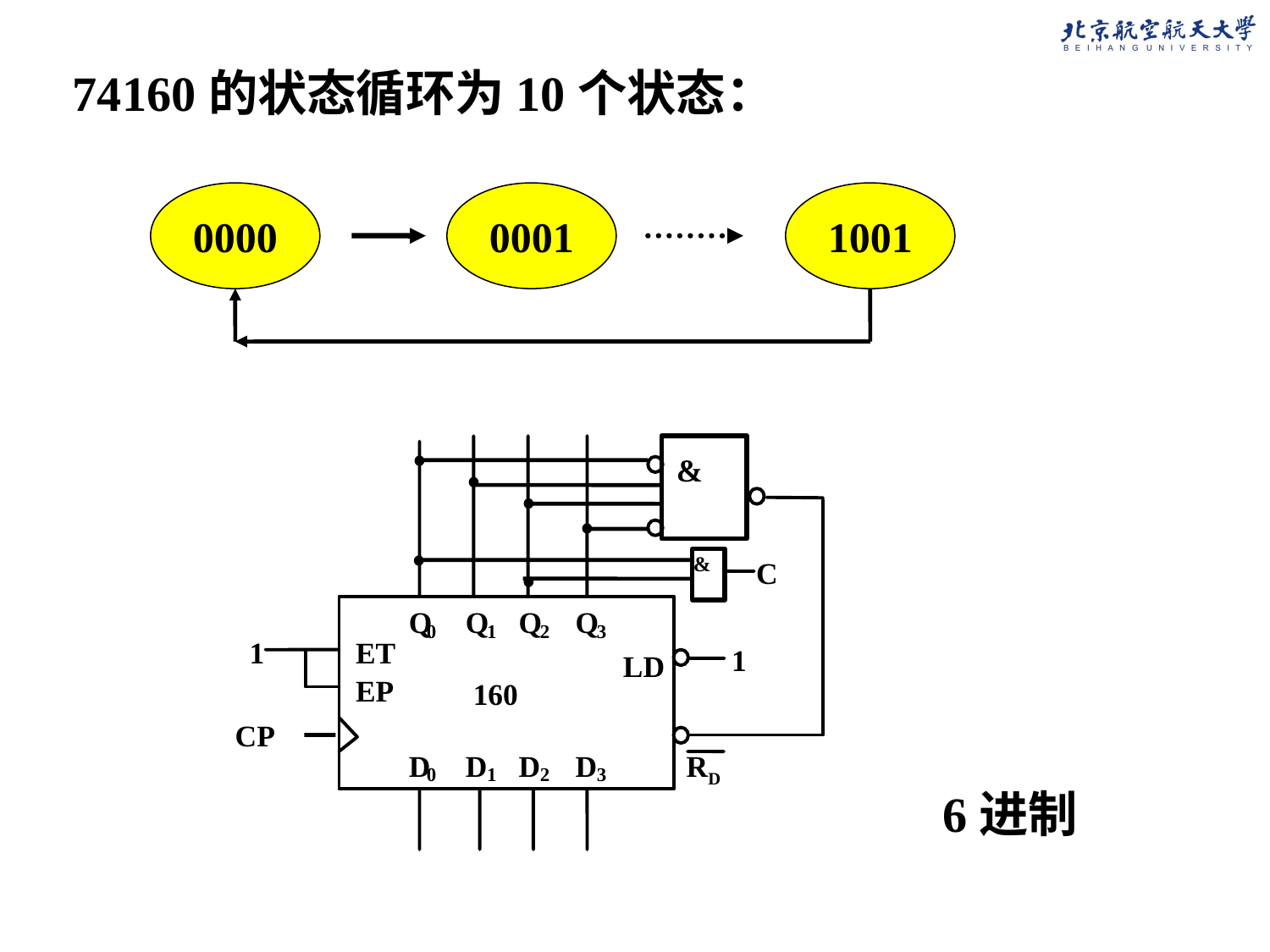

74160的状态循环为10个状态：
0000
0001
1001

&

&

C

Q
Q
Q
Q
0
1
2
3
1
ET
1
LD

EP
160
CP

D
D
D
D
RD

0
1
2
3

6进制
31